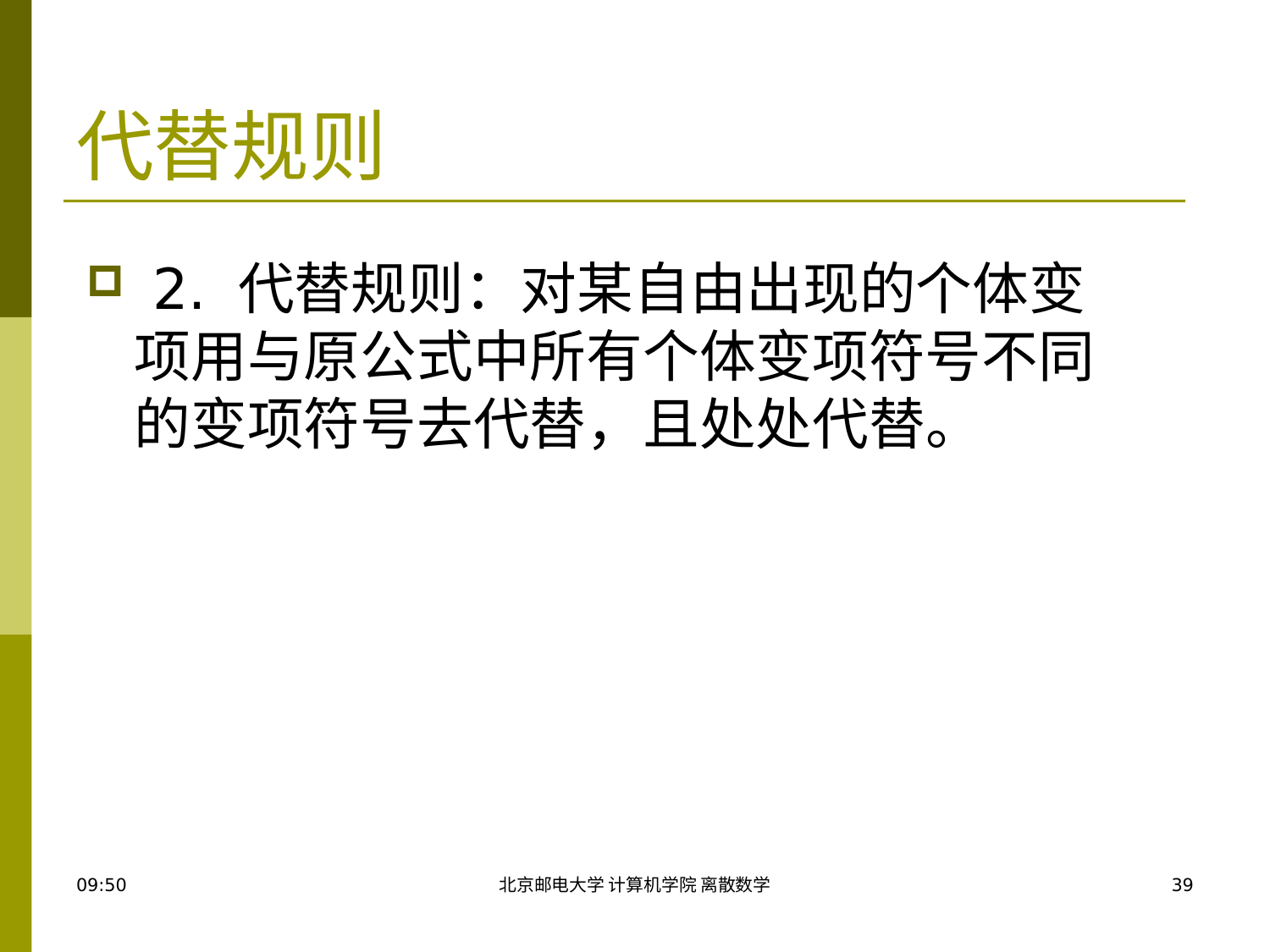

# 代替规则
 2. 代替规则：对某自由出现的个体变项用与原公式中所有个体变项符号不同的变项符号去代替，且处处代替。
09:50
北京邮电大学 计算机学院 离散数学
39